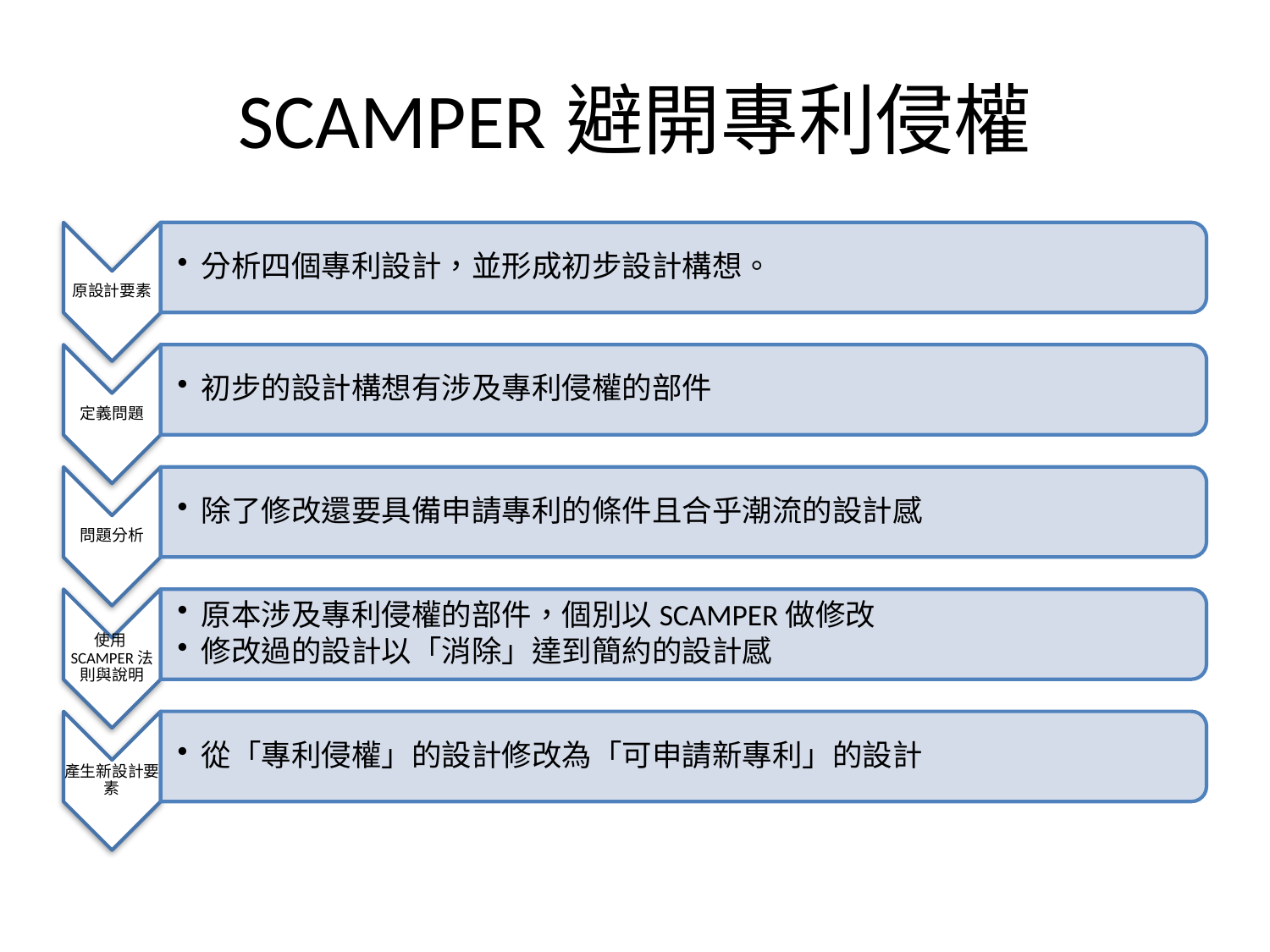

# SCAMPER避開專利侵權
原設計要素
分析四個專利設計，並形成初步設計構想。
定義問題
初步的設計構想有涉及專利侵權的部件
問題分析
除了修改還要具備申請專利的條件且合乎潮流的設計感
使用SCAMPER法則與說明
原本涉及專利侵權的部件，個別以SCAMPER做修改
修改過的設計以「消除」達到簡約的設計感
產生新設計要素
從「專利侵權」的設計修改為「可申請新專利」的設計